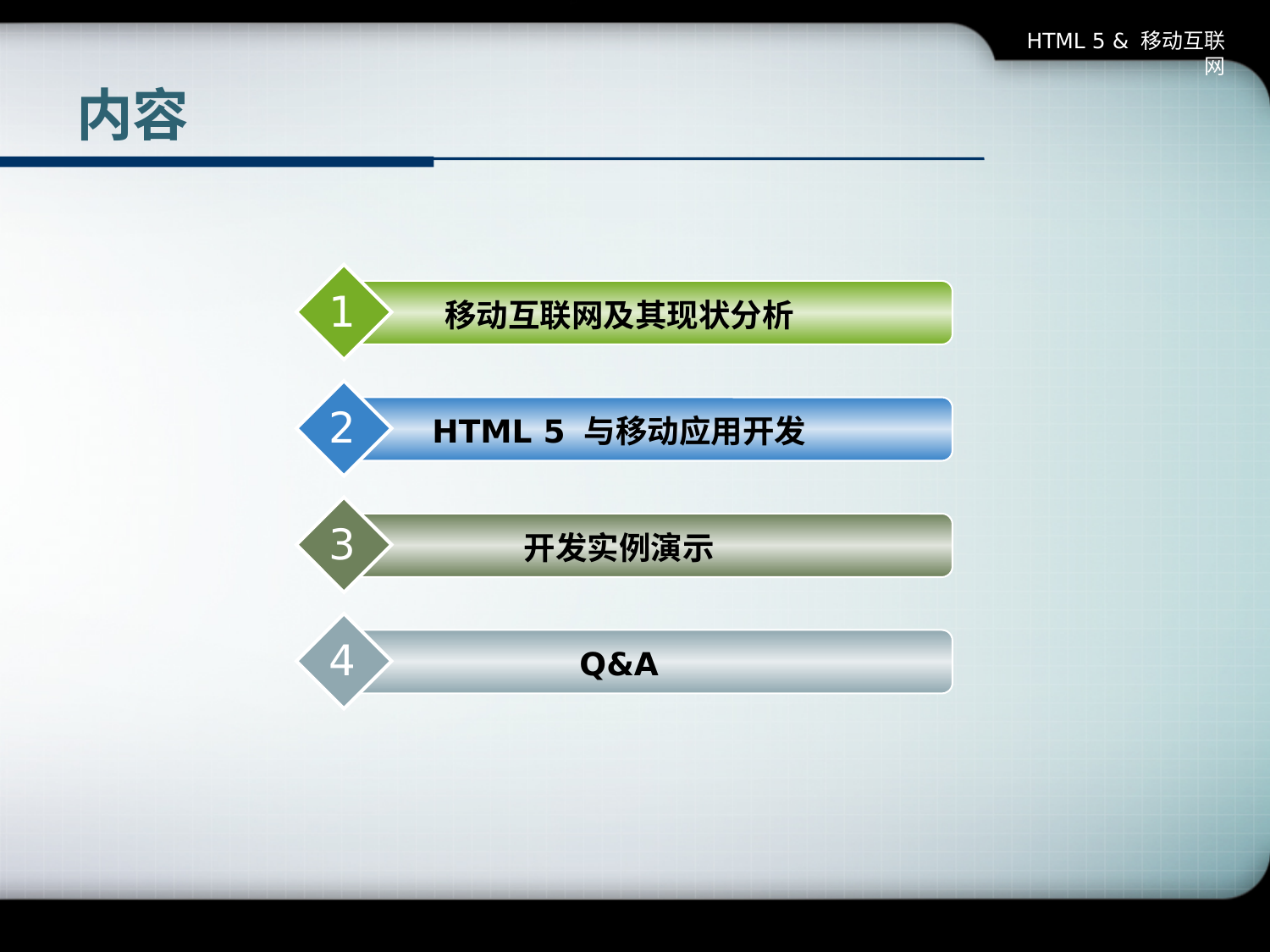

HTML 5 & 移动互联网
# 内容

1

移动互联网及其现状分析

2

HTML 5 与移动应用开发

3

开发实例演示

4

Q&A